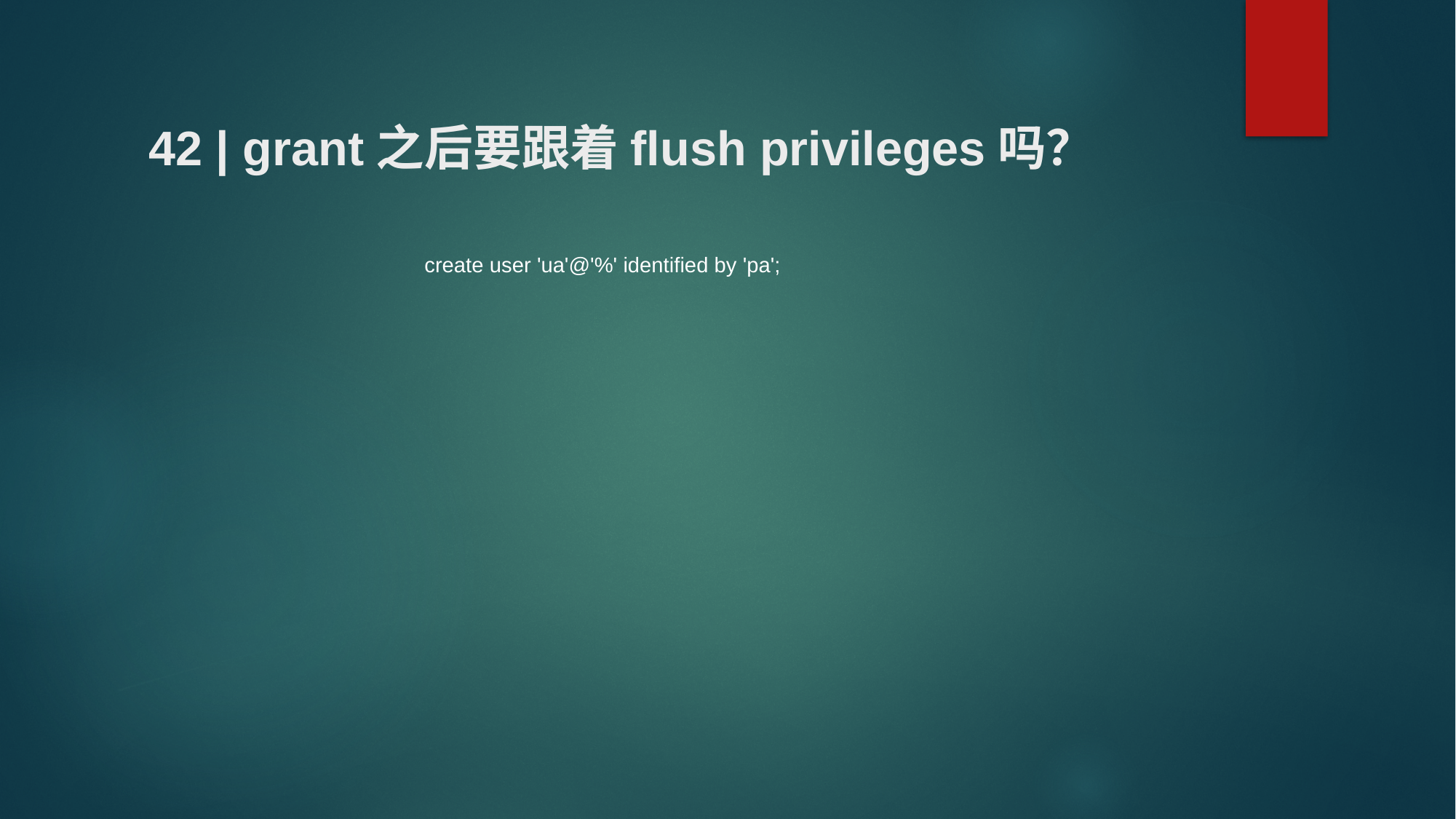

# 42 | grant之后要跟着flush privileges吗？
create user 'ua'@'%' identified by 'pa';